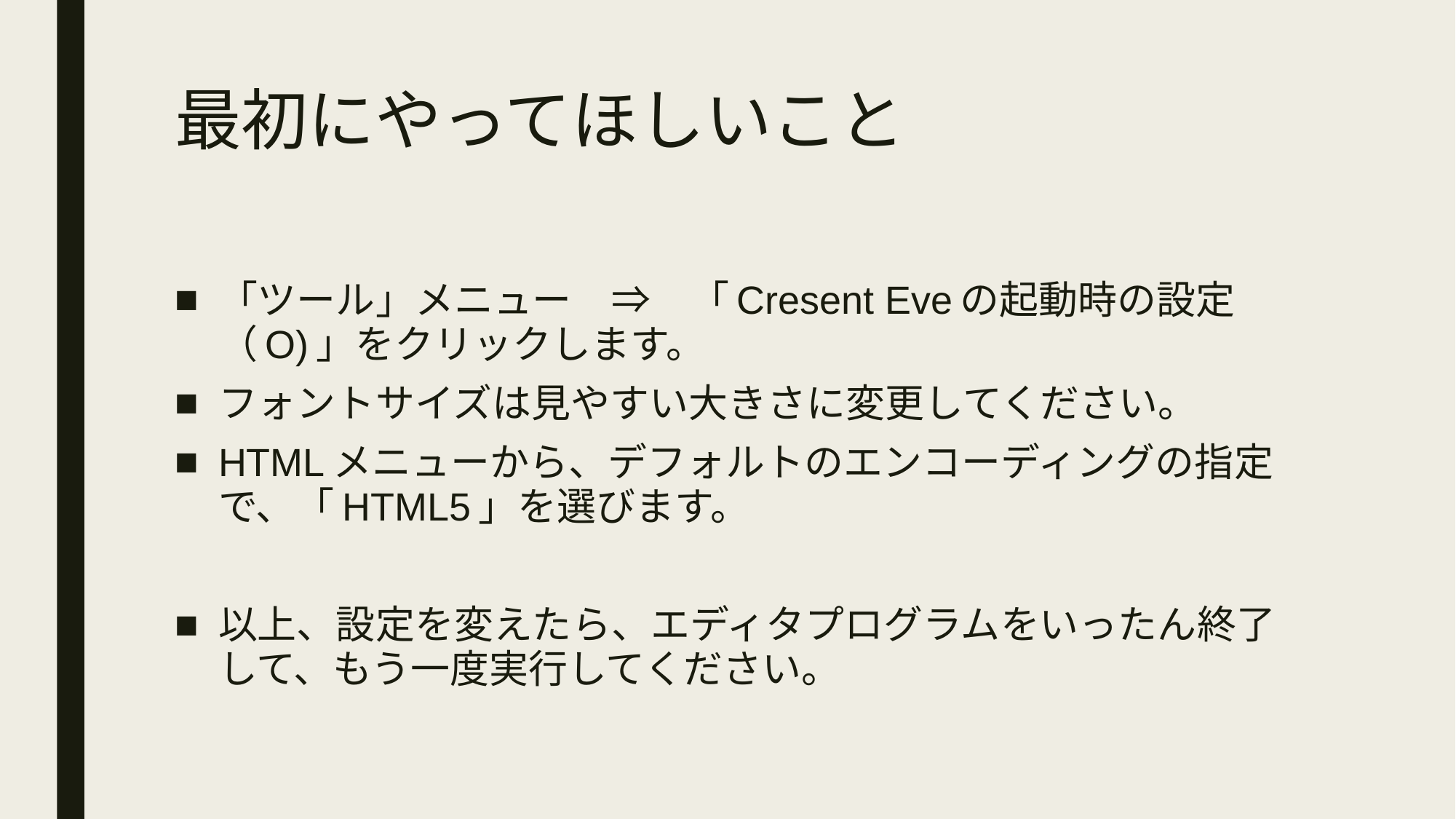

# 最初にやってほしいこと
「ツール」メニュー　⇒　「Cresent Eveの起動時の設定（O)」をクリックします。
フォントサイズは見やすい大きさに変更してください。
HTMLメニューから、デフォルトのエンコーディングの指定で、「HTML5」を選びます。

以上、設定を変えたら、エディタプログラムをいったん終了して、もう一度実行してください。